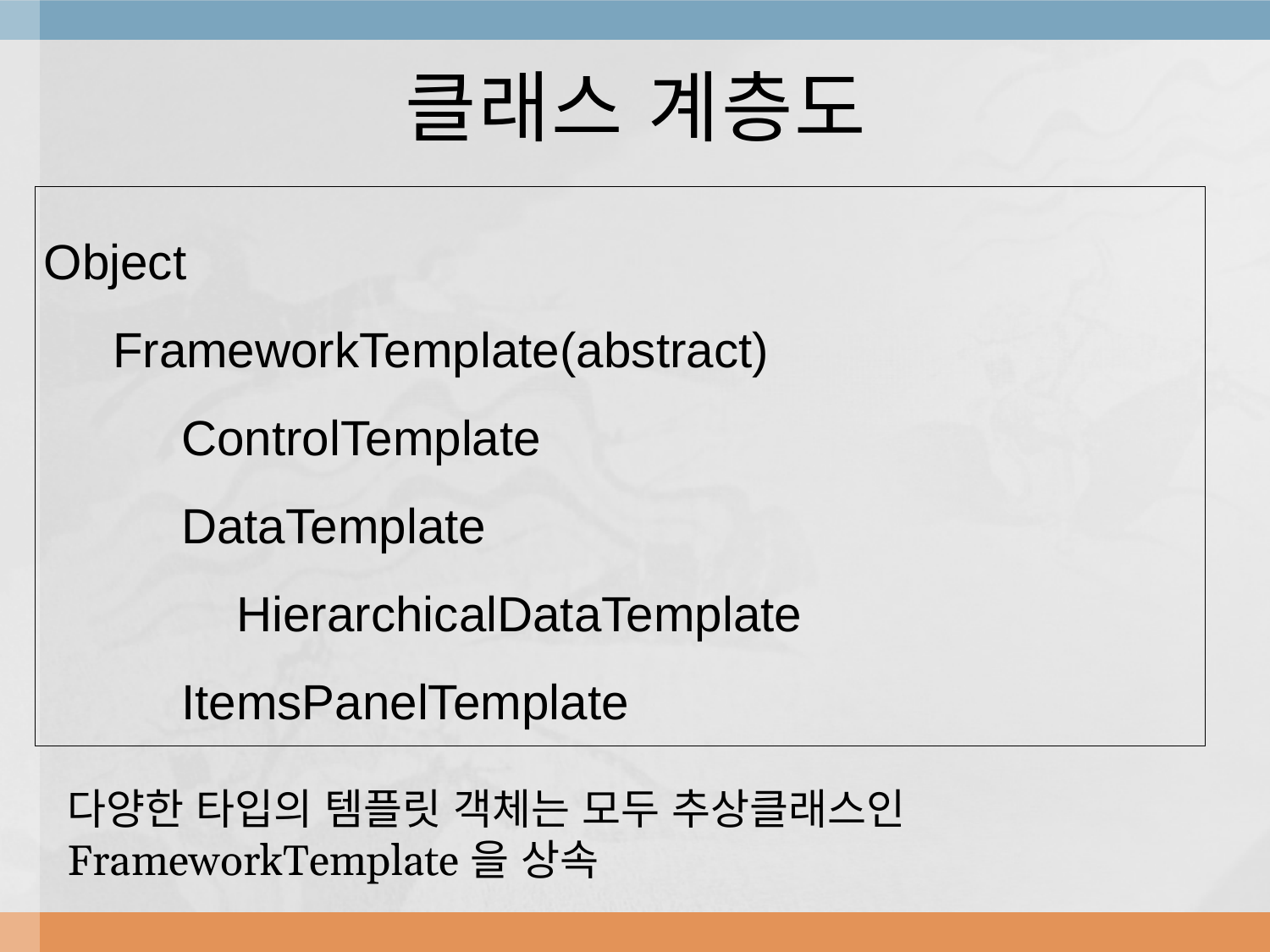

# 클래스 계층도
| Object FrameworkTemplate(abstract) ControlTemplate DataTemplate HierarchicalDataTemplate ItemsPanelTemplate |
| --- |
다양한 타입의 템플릿 객체는 모두 추상클래스인 FrameworkTemplate을 상속